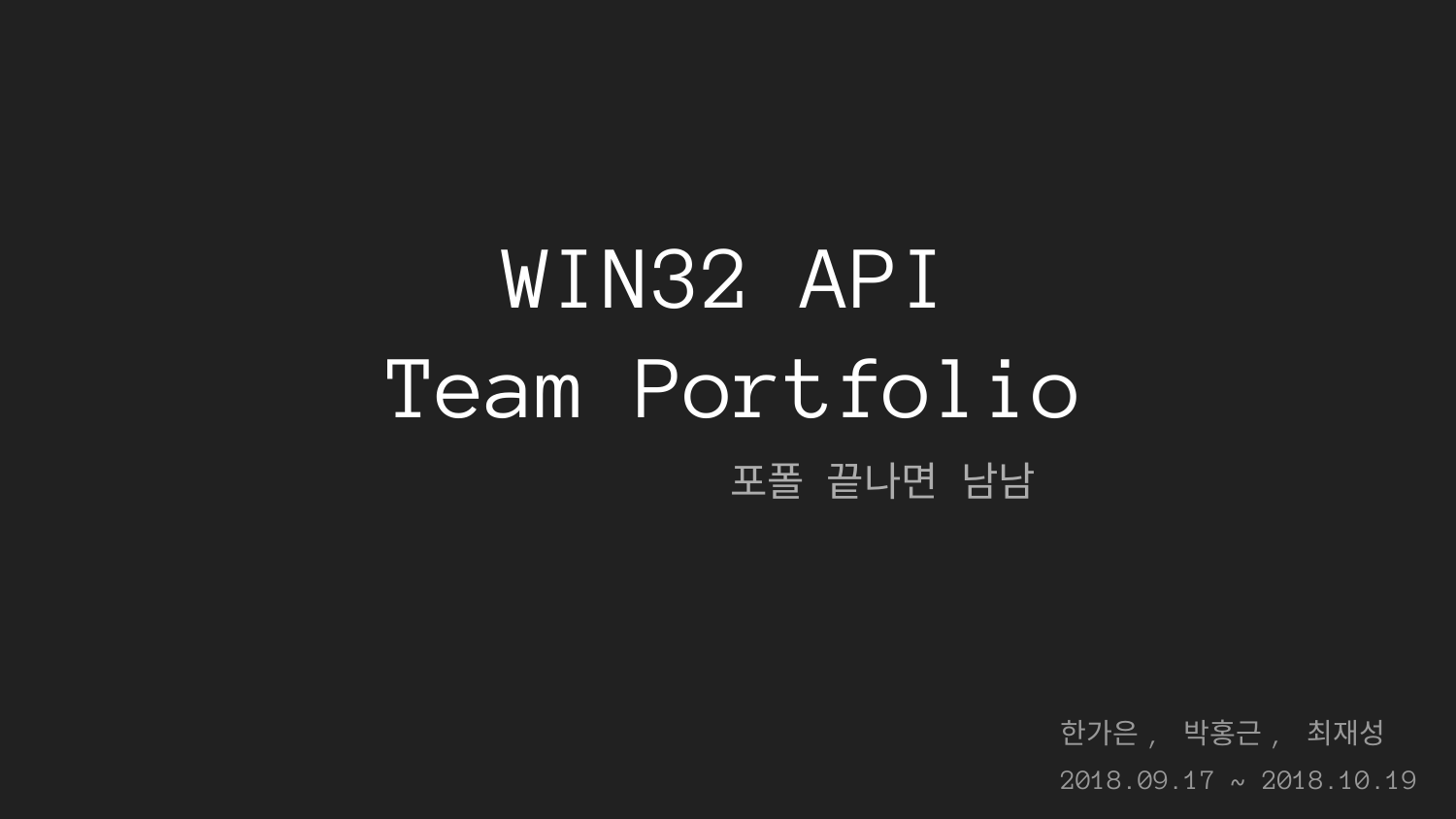

# WIN32 API
Team Portfolio
포폴 끝나면 남남
한가은, 박홍근, 최재성
2018.09.17 ~ 2018.10.19